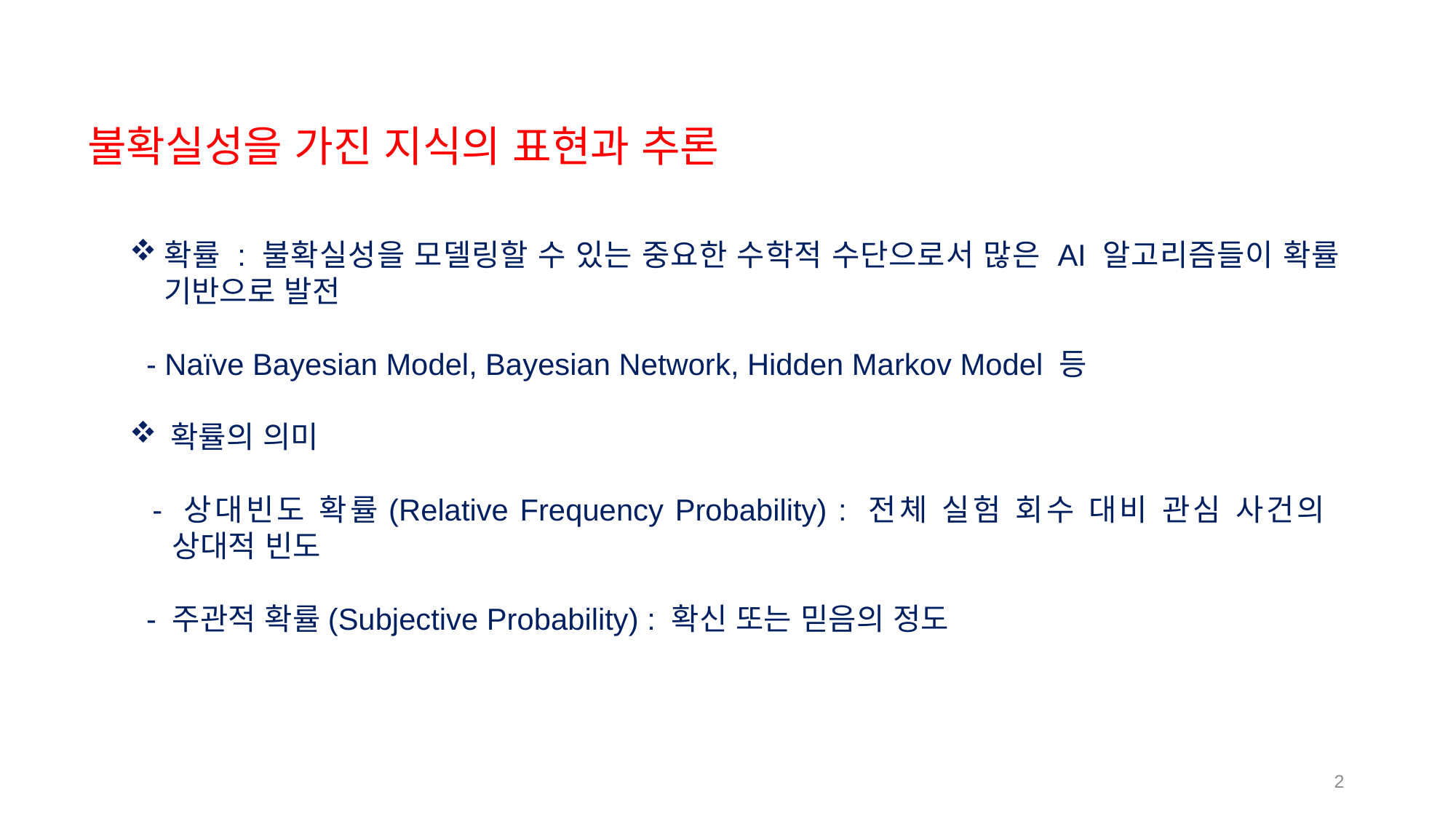

불확실성을 가진 지식의 표현과 추론
확률 : 불확실성을 모델링할 수 있는 중요한 수학적 수단으로서 많은 AI 알고리즘들이 확률 기반으로 발전

  - Naïve Bayesian Model, Bayesian Network, Hidden Markov Model 등

확률의 의미

  - 상대빈도 확률(Relative Frequency Probability) : 전체 실험 회수 대비 관심 사건의
     상대적 빈도

  - 주관적 확률(Subjective Probability) : 확신 또는 믿음의 정도

2